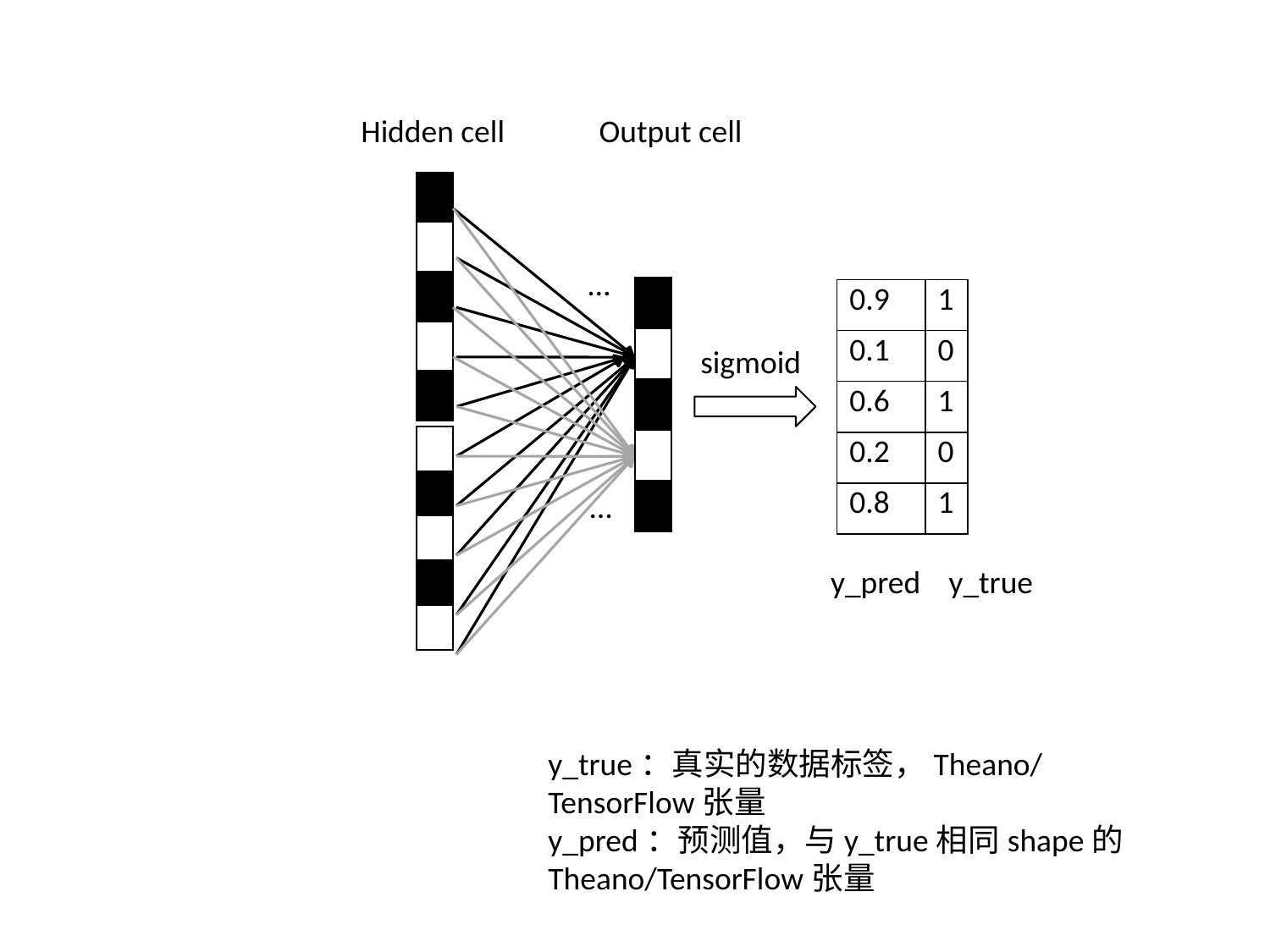

Hidden cell
Output cell
|  |
| --- |
|  |
|  |
|  |
|  |
…
|  |
| --- |
|  |
|  |
|  |
|  |
| 0.9 | 1 |
| --- | --- |
| 0.1 | 0 |
| 0.6 | 1 |
| 0.2 | 0 |
| 0.8 | 1 |
sigmoid

|  |
| --- |
|  |
|  |
|  |
|  |
…
y_pred
y_true
y_true：真实的数据标签，Theano/TensorFlow张量
y_pred：预测值，与y_true相同shape的Theano/TensorFlow张量